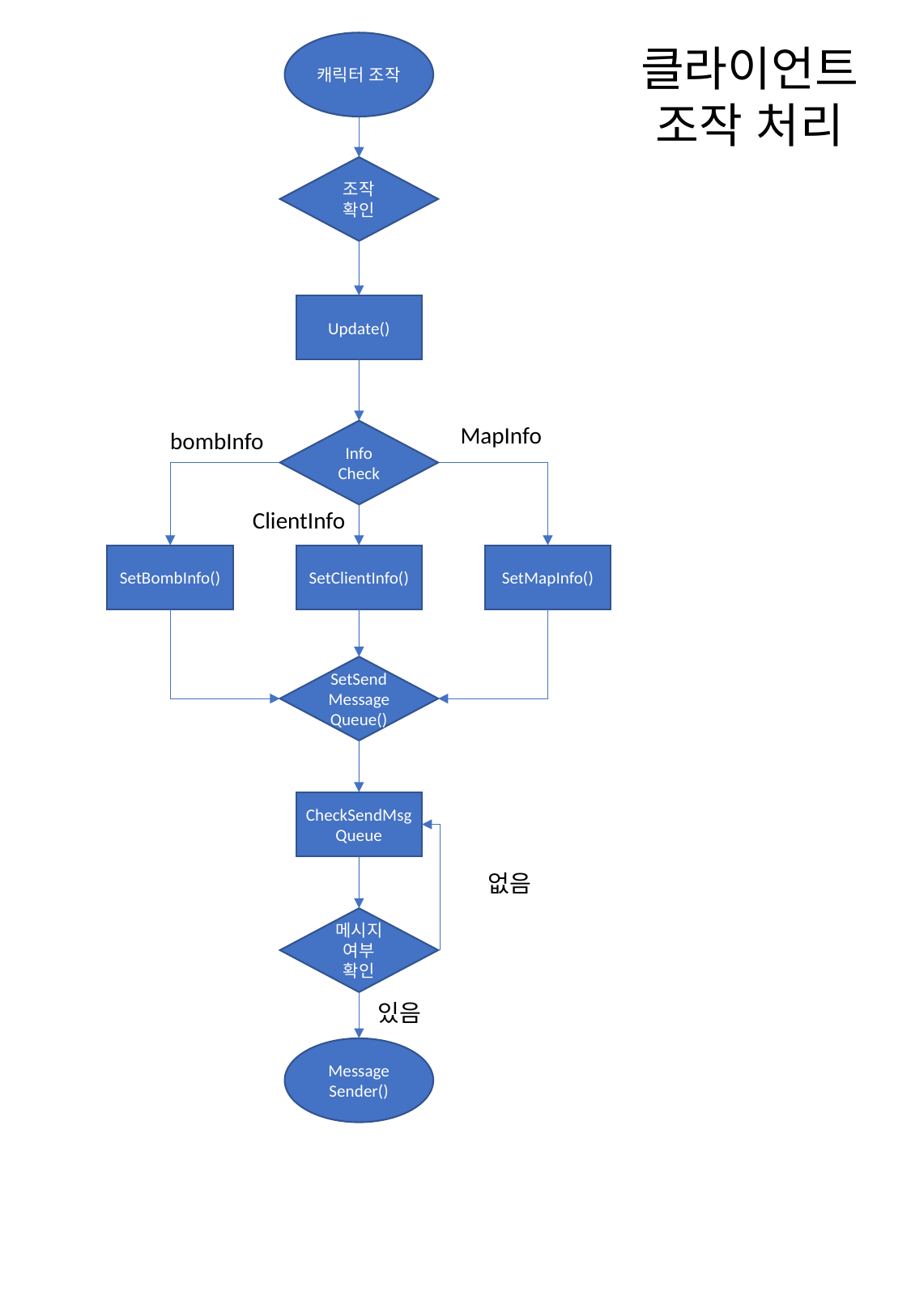

캐릭터 조작
클라이언트
조작 처리
조작 확인
Update()
MapInfo
bombInfo
Info Check
ClientInfo
SetBombInfo()
SetClientInfo()
SetMapInfo()
SetSendMessage
Queue()
CheckSendMsg
Queue
없음
메시지 여부 확인
있음
Message
Sender()